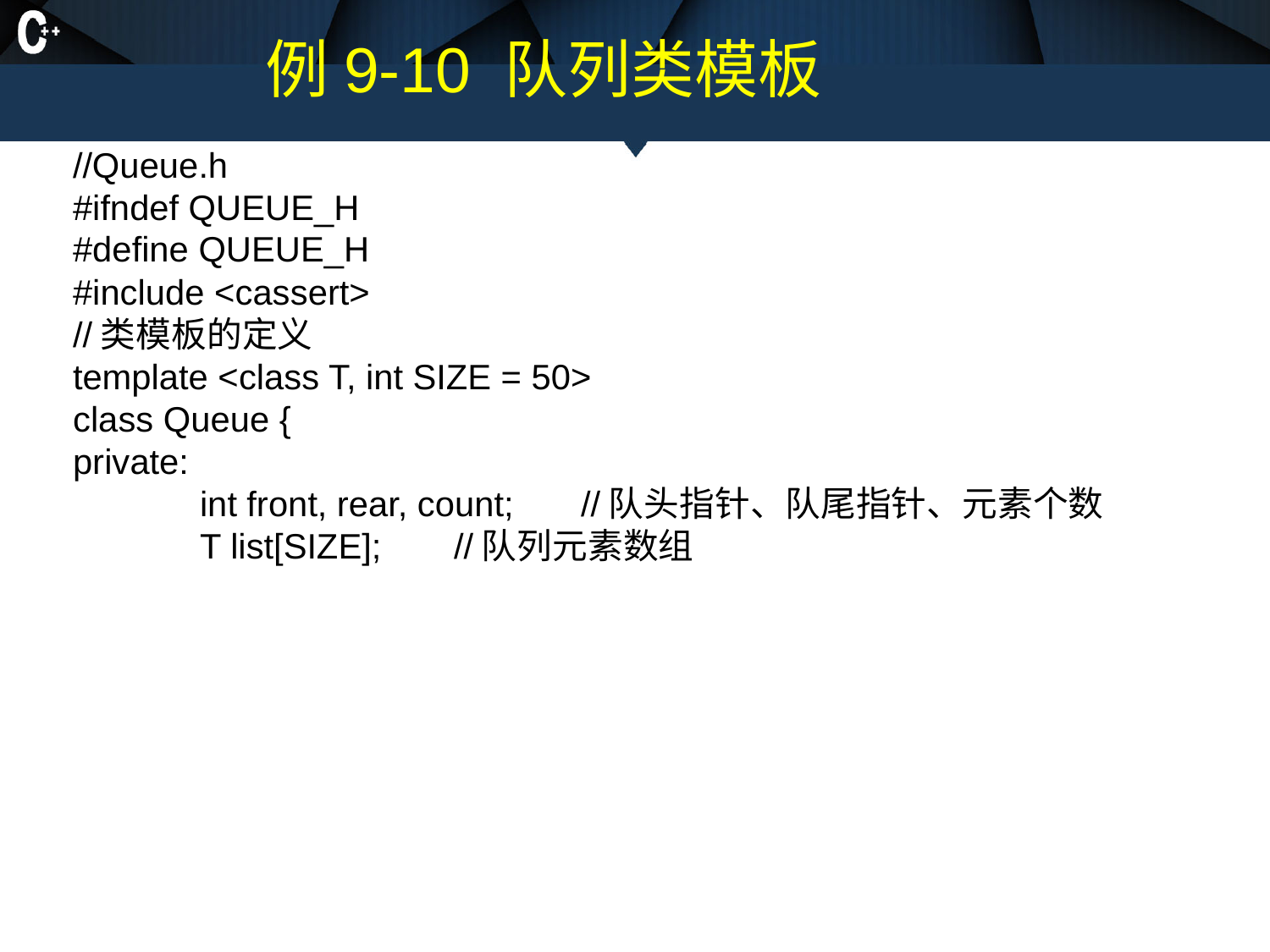

# 例9-10 队列类模板
//Queue.h
#ifndef QUEUE_H
#define QUEUE_H
#include <cassert>
//类模板的定义
template <class T, int SIZE = 50>
class Queue {
private:
	int front, rear, count;	//队头指针、队尾指针、元素个数
	T list[SIZE];	//队列元素数组